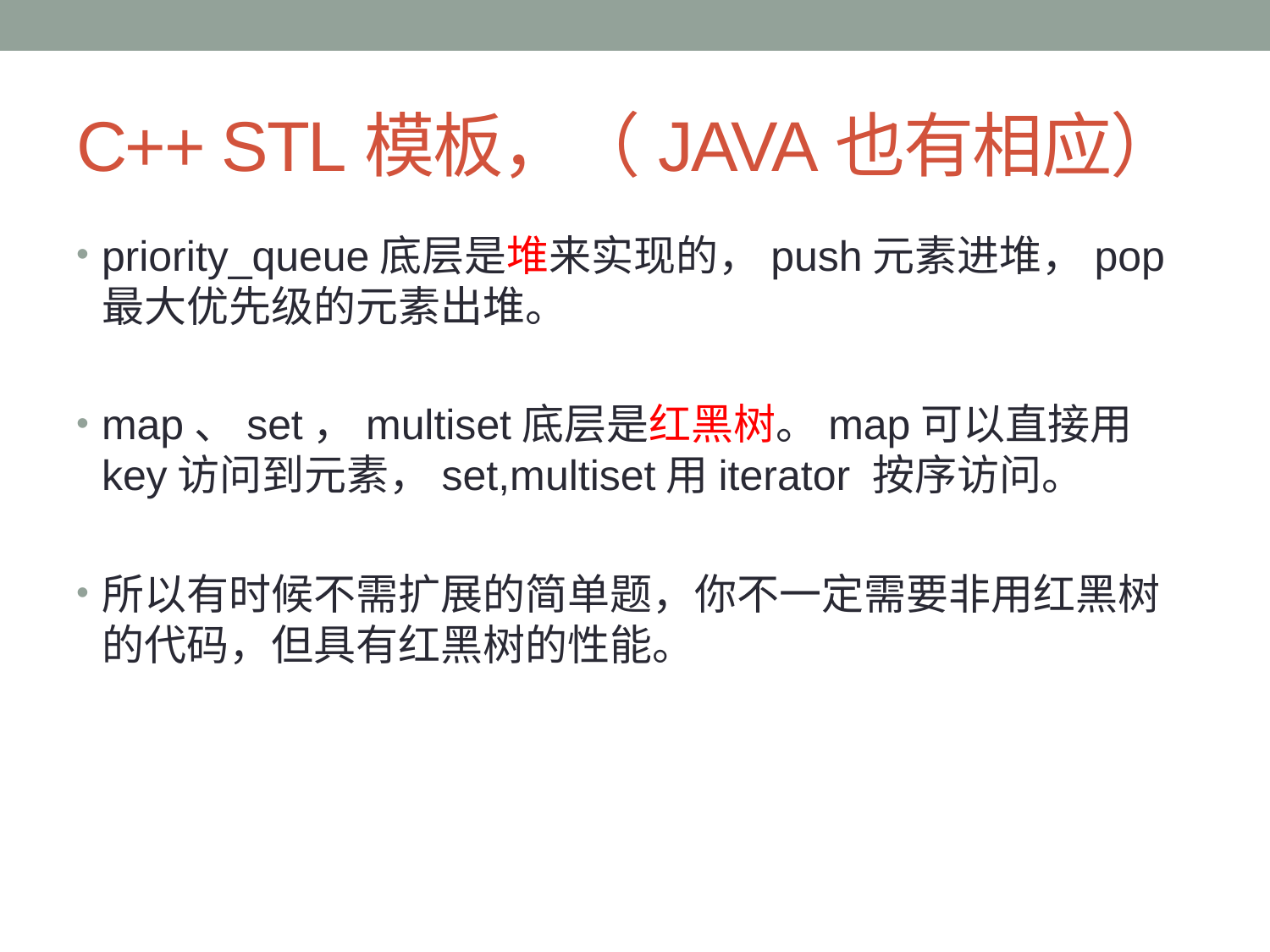

# C++ STL模板，（JAVA也有相应）
priority_queue底层是堆来实现的，push元素进堆，pop最大优先级的元素出堆。

map、set，multiset底层是红黑树。map可以直接用key访问到元素，set,multiset用iterator 按序访问。

所以有时候不需扩展的简单题，你不一定需要非用红黑树的代码，但具有红黑树的性能。